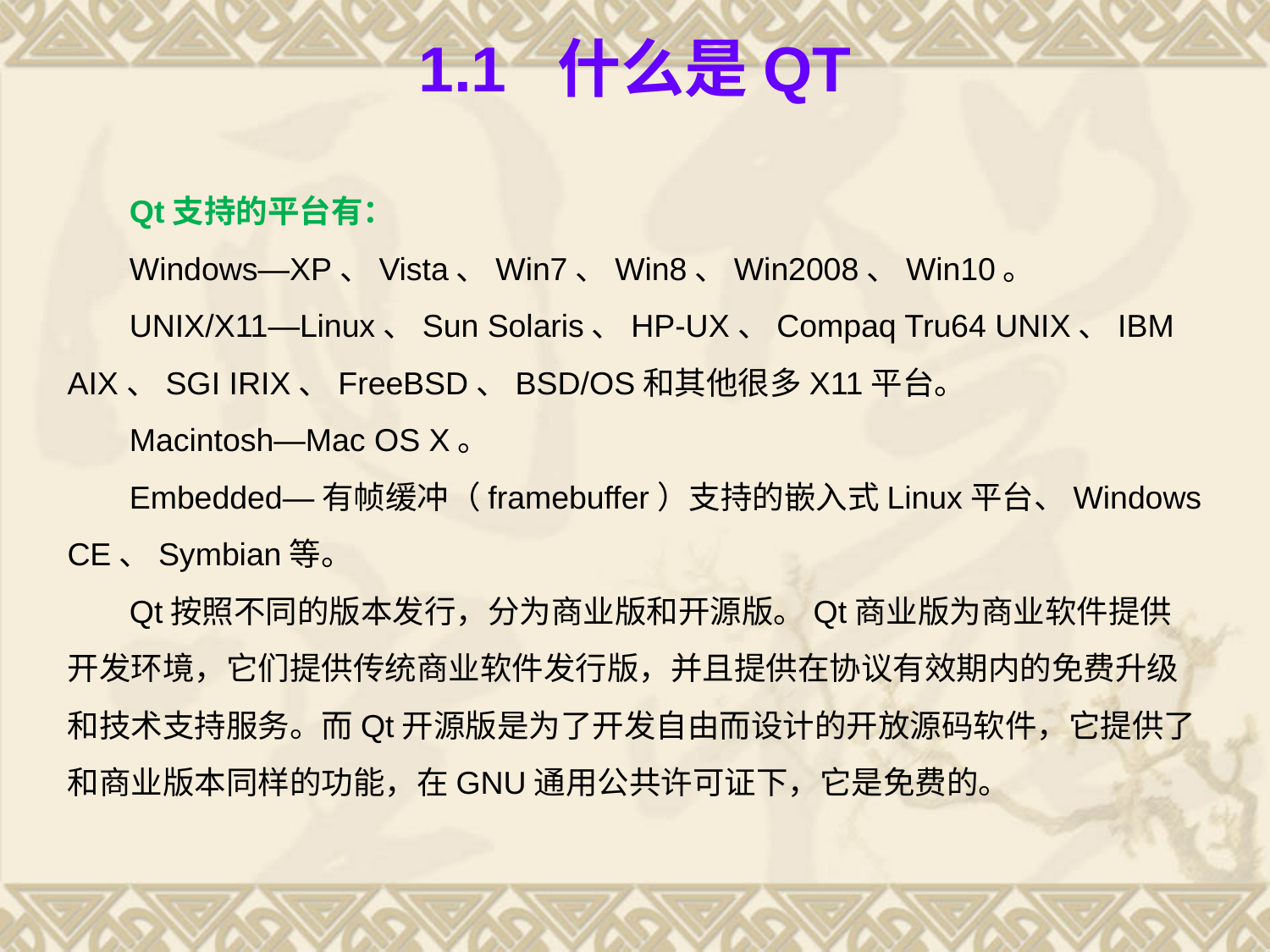

# 1.1  什么是Qt
Qt支持的平台有：
Windows—XP、Vista、Win7、Win8、Win2008、Win10。
UNIX/X11—Linux、Sun Solaris、HP-UX、Compaq Tru64 UNIX、IBM AIX、SGI IRIX、FreeBSD、BSD/OS和其他很多X11平台。
Macintosh—Mac OS X。
Embedded—有帧缓冲（framebuffer）支持的嵌入式Linux平台、Windows CE、Symbian等。
Qt按照不同的版本发行，分为商业版和开源版。Qt商业版为商业软件提供开发环境，它们提供传统商业软件发行版，并且提供在协议有效期内的免费升级和技术支持服务。而Qt开源版是为了开发自由而设计的开放源码软件，它提供了和商业版本同样的功能，在GNU通用公共许可证下，它是免费的。